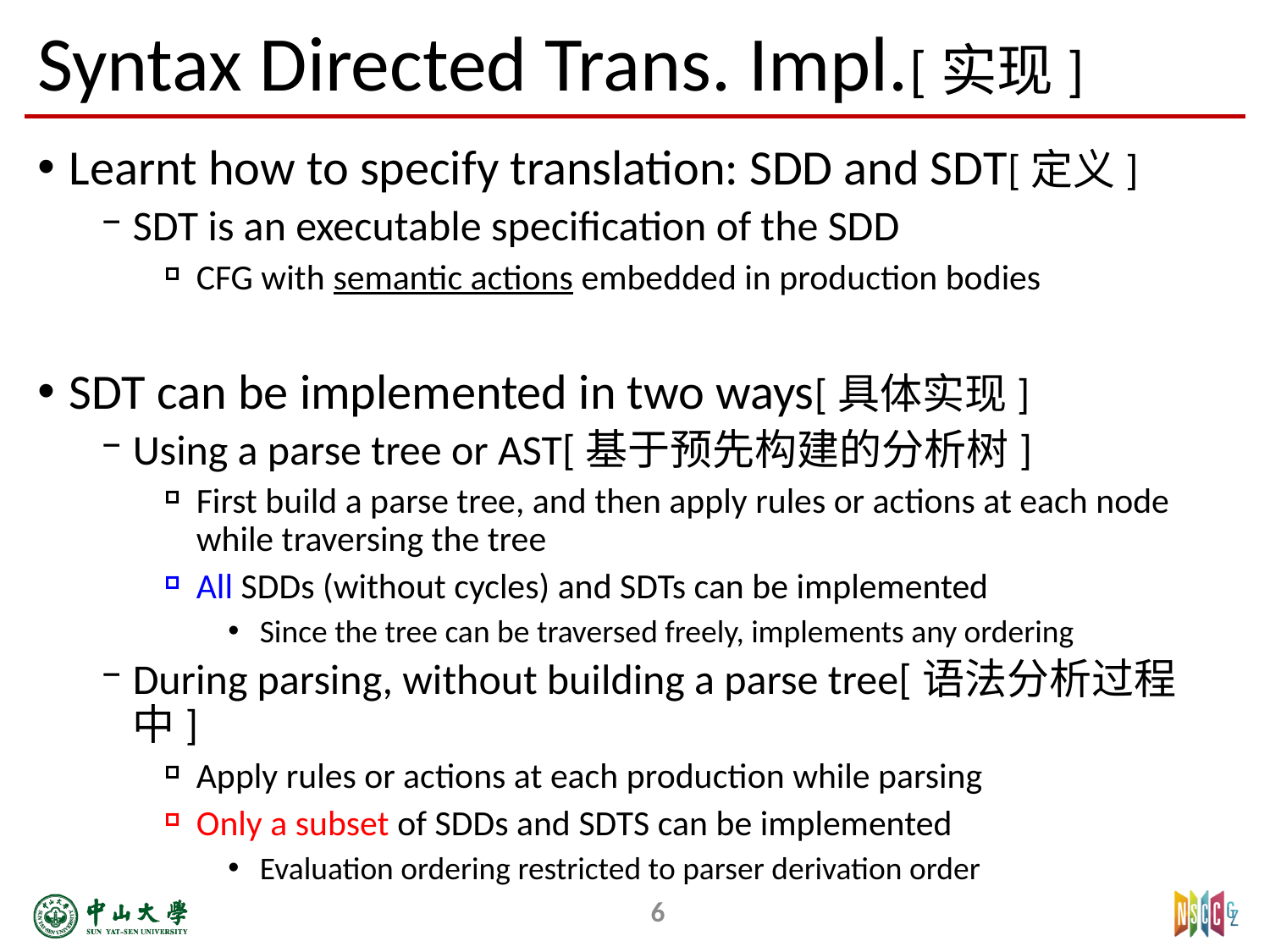

# Syntax Directed Trans. Impl.[实现]
Learnt how to specify translation: SDD and SDT[定义]
SDT is an executable specification of the SDD
CFG with semantic actions embedded in production bodies

SDT can be implemented in two ways[具体实现]
Using a parse tree or AST[基于预先构建的分析树]
First build a parse tree, and then apply rules or actions at each node while traversing the tree
All SDDs (without cycles) and SDTs can be implemented
Since the tree can be traversed freely, implements any ordering
During parsing, without building a parse tree[语法分析过程中]
Apply rules or actions at each production while parsing
Only a subset of SDDs and SDTS can be implemented
Evaluation ordering restricted to parser derivation order
6